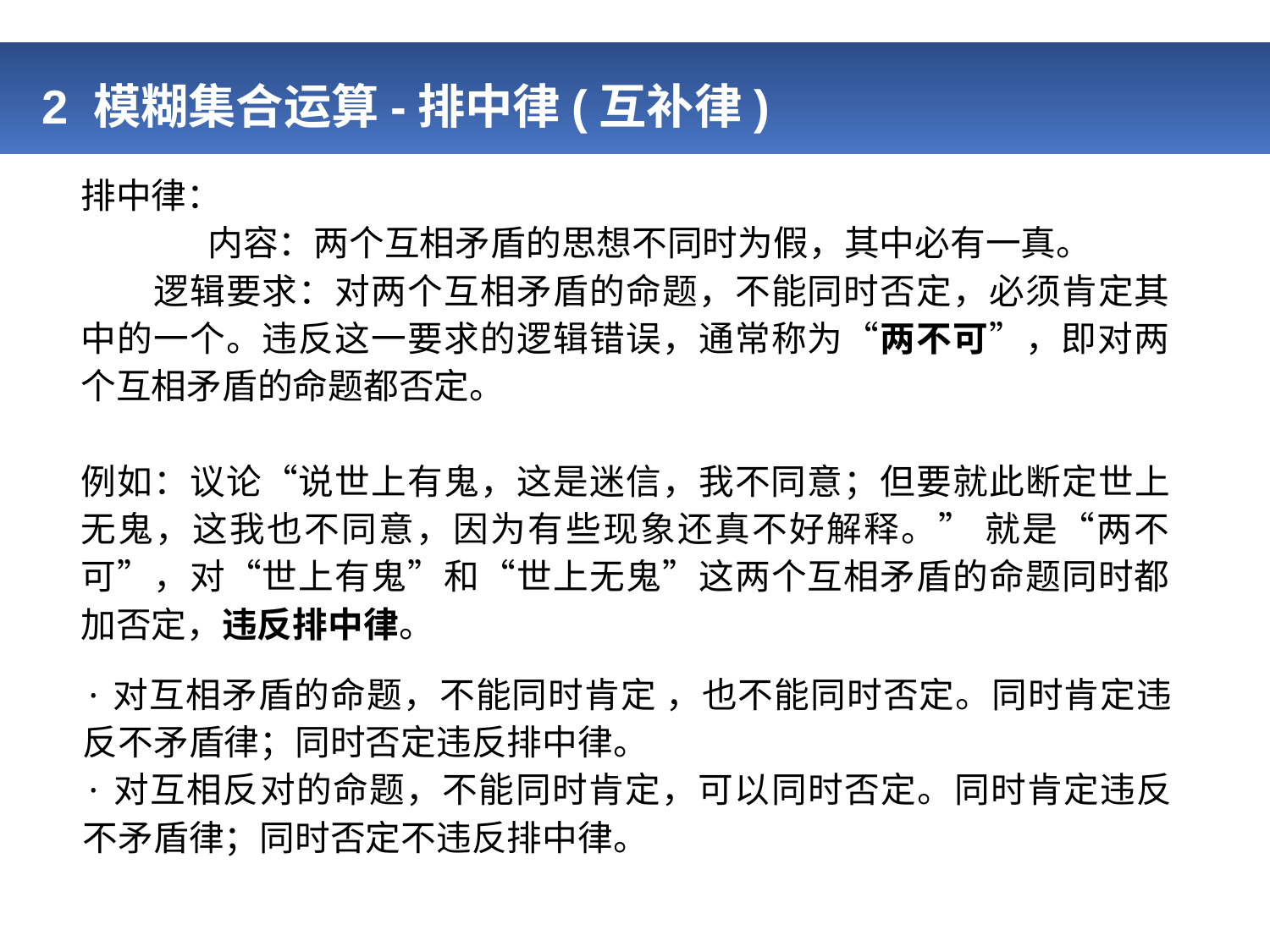

# 2 模糊集合运算-排中律(互补律)
排中律：
	内容：两个互相矛盾的思想不同时为假，其中必有一真。
　　逻辑要求：对两个互相矛盾的命题，不能同时否定，必须肯定其中的一个。违反这一要求的逻辑错误，通常称为“两不可”，即对两个互相矛盾的命题都否定。

例如：议论“说世上有鬼，这是迷信，我不同意；但要就此断定世上无鬼，这我也不同意，因为有些现象还真不好解释。” 就是“两不可”，对“世上有鬼”和“世上无鬼”这两个互相矛盾的命题同时都加否定，违反排中律。

·对互相矛盾的命题，不能同时肯定 ，也不能同时否定。同时肯定违反不矛盾律；同时否定违反排中律。
·对互相反对的命题，不能同时肯定，可以同时否定。同时肯定违反不矛盾律；同时否定不违反排中律。